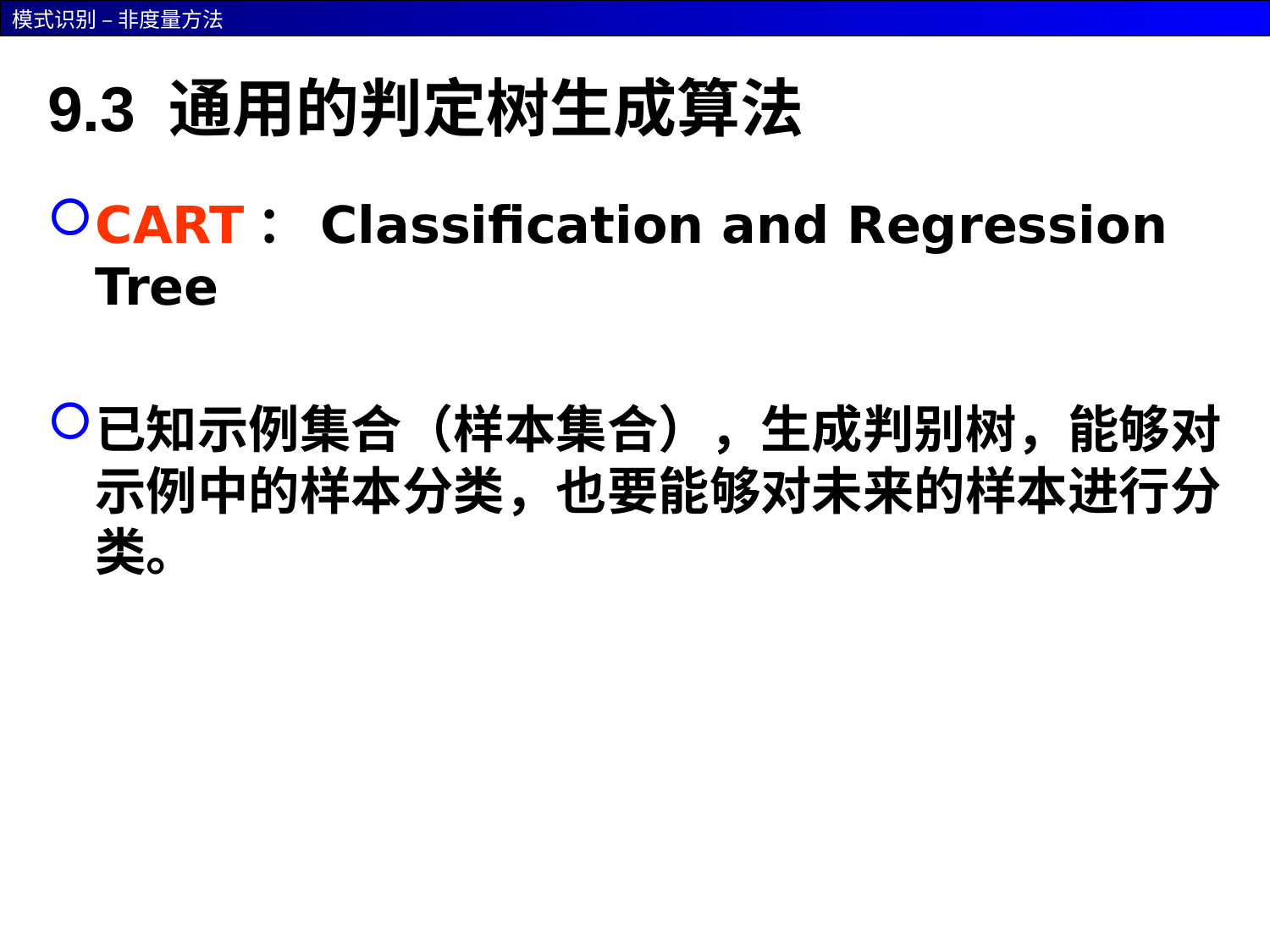

# 9.3 通用的判定树生成算法
CART：Classification and Regression Tree

已知示例集合（样本集合），生成判别树，能够对示例中的样本分类，也要能够对未来的样本进行分类。